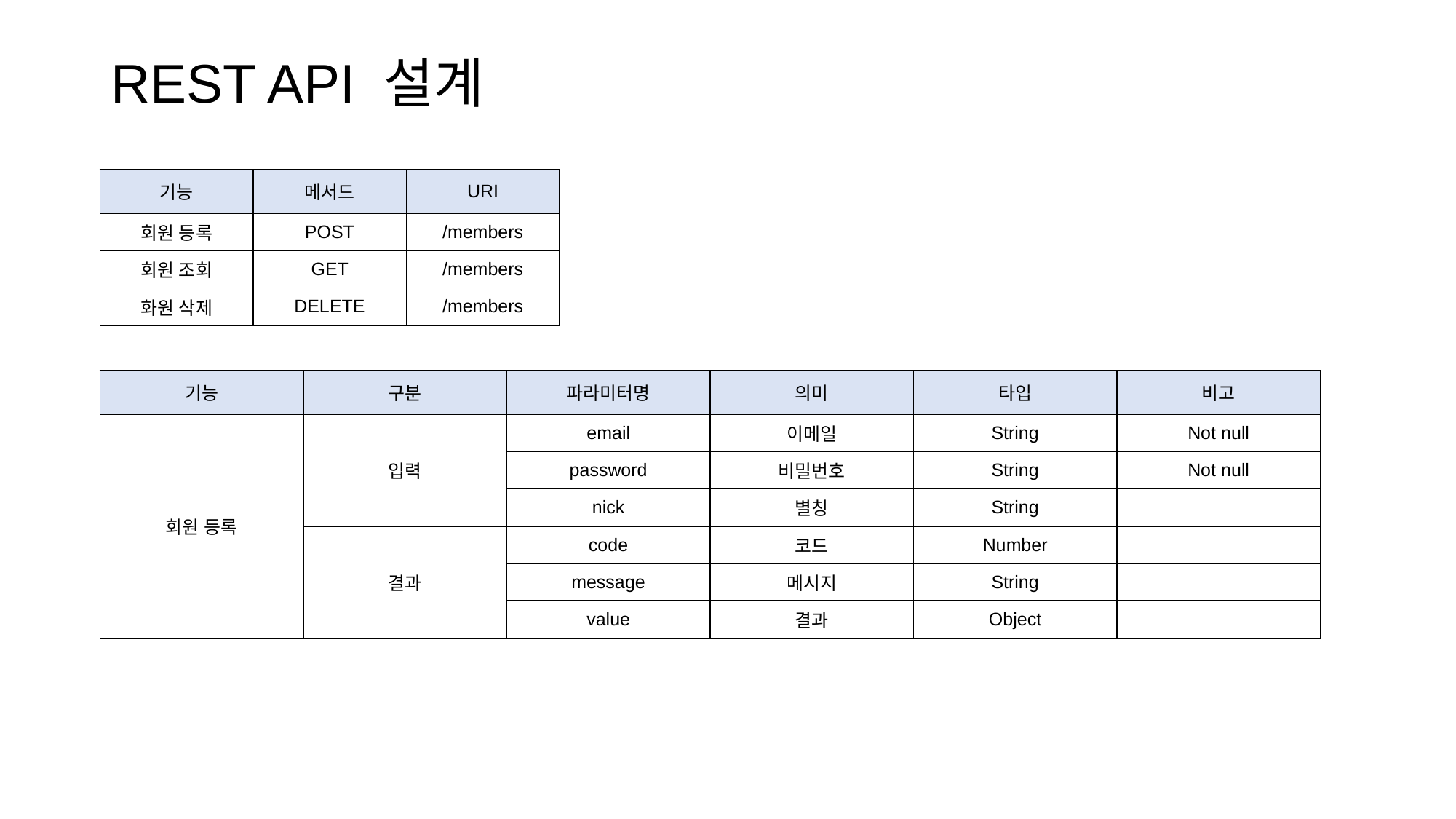

# REST API 설계
| 기능 | 메서드 | URI |
| --- | --- | --- |
| 회원 등록 | POST | /members |
| 회원 조회 | GET | /members |
| 화원 삭제 | DELETE | /members |
| 기능 | 구분 | 파라미터명 | 의미 | 타입 | 비고 |
| --- | --- | --- | --- | --- | --- |
| 회원 등록 | 입력 | email | 이메일 | String | Not null |
|  |  | password | 비밀번호 | String | Not null |
|  |  | nick | 별칭 | String |  |
|  | 결과 | code | 코드 | Number |  |
|  |  | message | 메시지 | String |  |
|  |  | value | 결과 | Object |  |